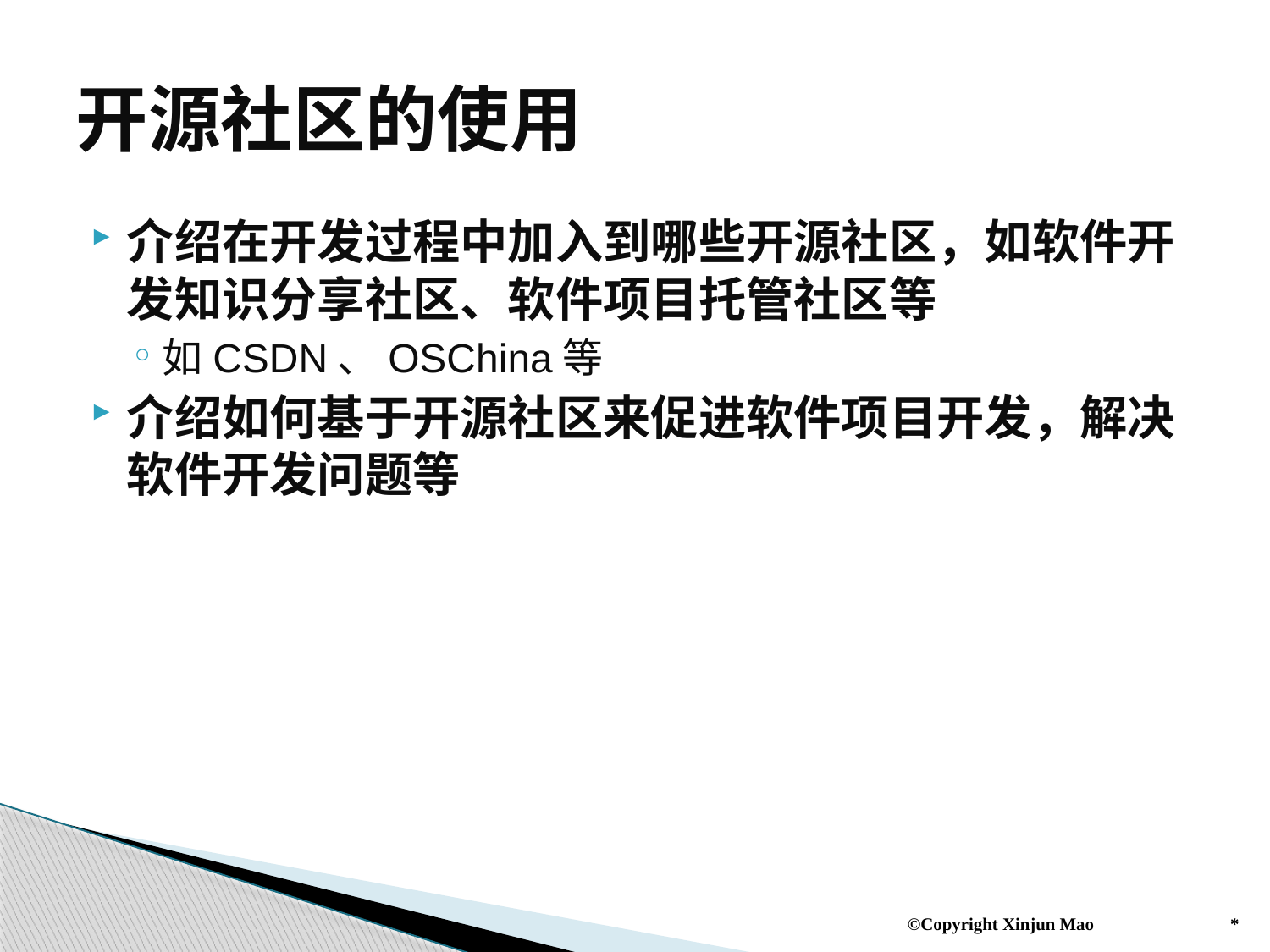

# 开源社区的使用
介绍在开发过程中加入到哪些开源社区，如软件开发知识分享社区、软件项目托管社区等
如CSDN、OSChina等
介绍如何基于开源社区来促进软件项目开发，解决软件开发问题等

©Copyright Xinjun Mao
*